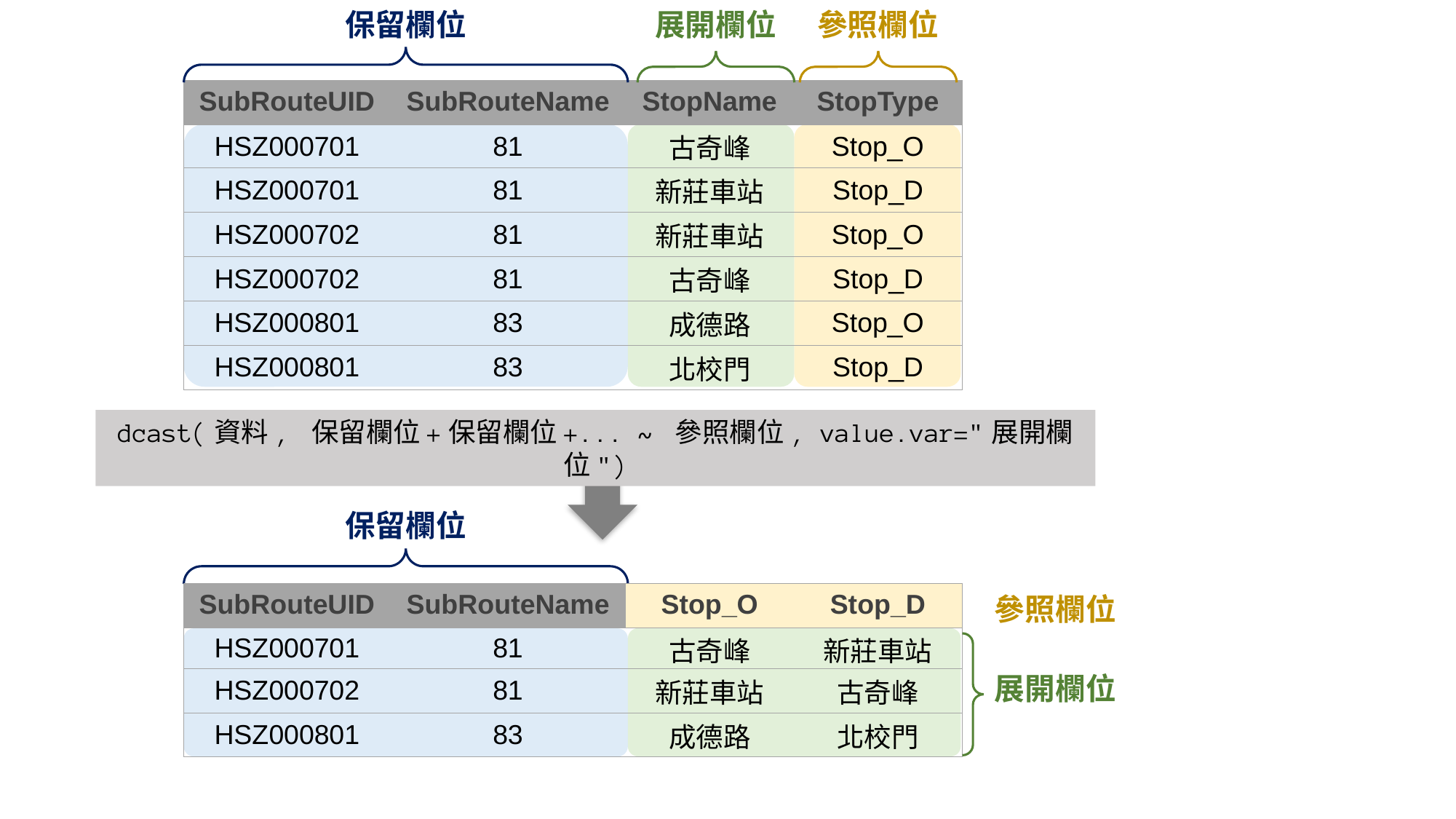

保留欄位
展開欄位
參照欄位

| SubRouteUID | SubRouteName | StopName | StopType |
| --- | --- | --- | --- |
| HSZ000701 | 81 | 古奇峰 | Stop\_O |
| HSZ000701 | 81 | 新莊車站 | Stop\_D |
| HSZ000702 | 81 | 新莊車站 | Stop\_O |
| HSZ000702 | 81 | 古奇峰 | Stop\_D |
| HSZ000801 | 83 | 成德路 | Stop\_O |
| HSZ000801 | 83 | 北校門 | Stop\_D |

dcast(資料, 保留欄位+保留欄位+... ~ 參照欄位, value.var="展開欄位")

保留欄位
| SubRouteUID | SubRouteName | Stop\_O | Stop\_D |
| --- | --- | --- | --- |
| HSZ000701 | 81 | 古奇峰 | 新莊車站 |
| HSZ000702 | 81 | 新莊車站 | 古奇峰 |
| HSZ000801 | 83 | 成德路 | 北校門 |
參照欄位

展開欄位